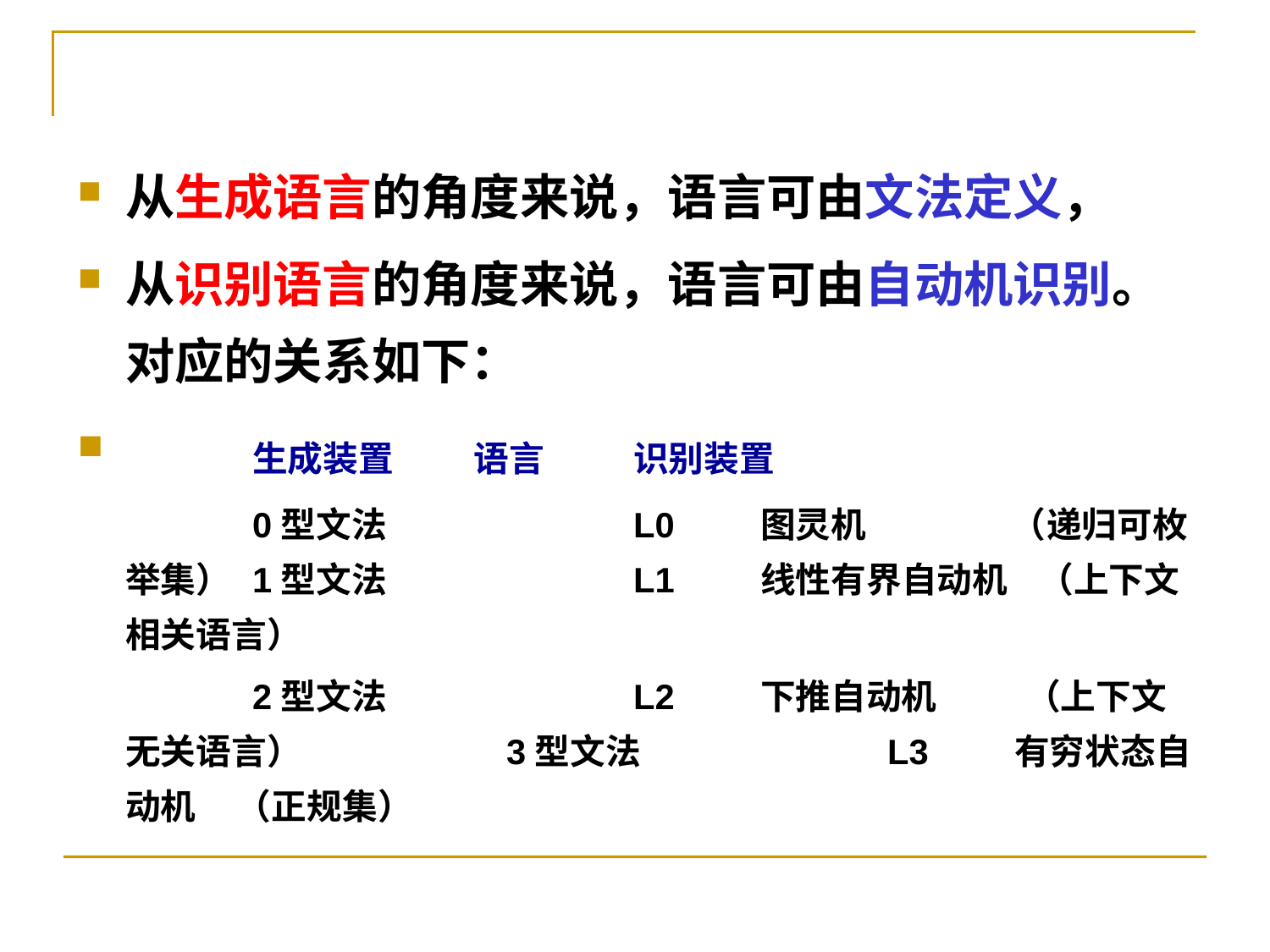

从生成语言的角度来说，语言可由文法定义，
从识别语言的角度来说，语言可由自动机识别。对应的关系如下：
	生成装置          语言	识别装置
		0型文法	 	L0	图灵机                  （递归可枚举集）	1型文法		L1	线性有界自动机	   （上下文相关语言）
		2型文法		L2	下推自动机           （上下文无关语言）		3型文法		L3	有穷状态自动机     （正规集）
73